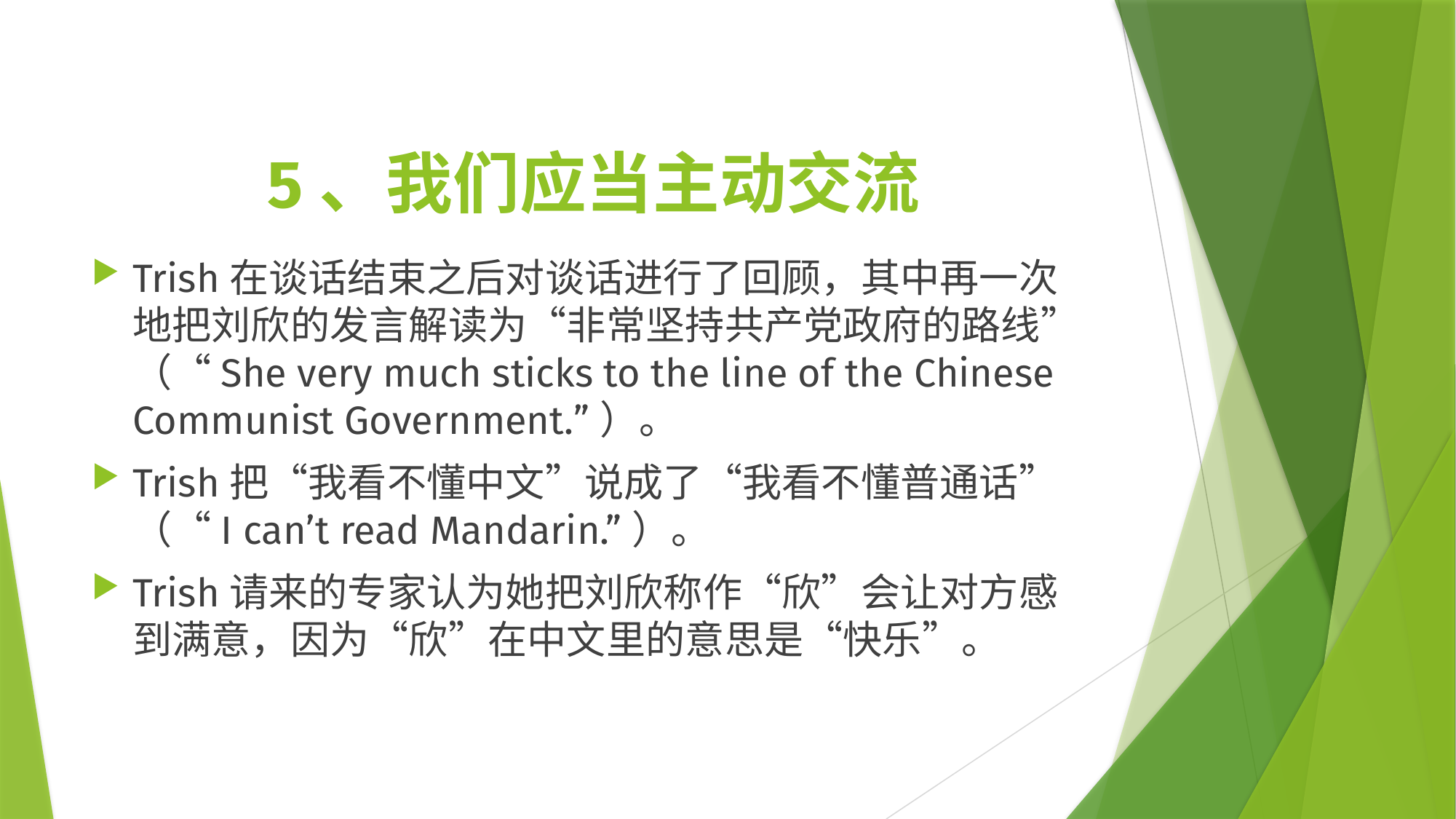

# 5、我们应当主动交流
Trish在谈话结束之后对谈话进行了回顾，其中再一次地把刘欣的发言解读为“非常坚持共产党政府的路线”（“She very much sticks to the line of the Chinese Communist Government.”）。
Trish把“我看不懂中文”说成了“我看不懂普通话”（“I can’t read Mandarin.”）。
Trish请来的专家认为她把刘欣称作“欣”会让对方感到满意，因为“欣”在中文里的意思是“快乐”。